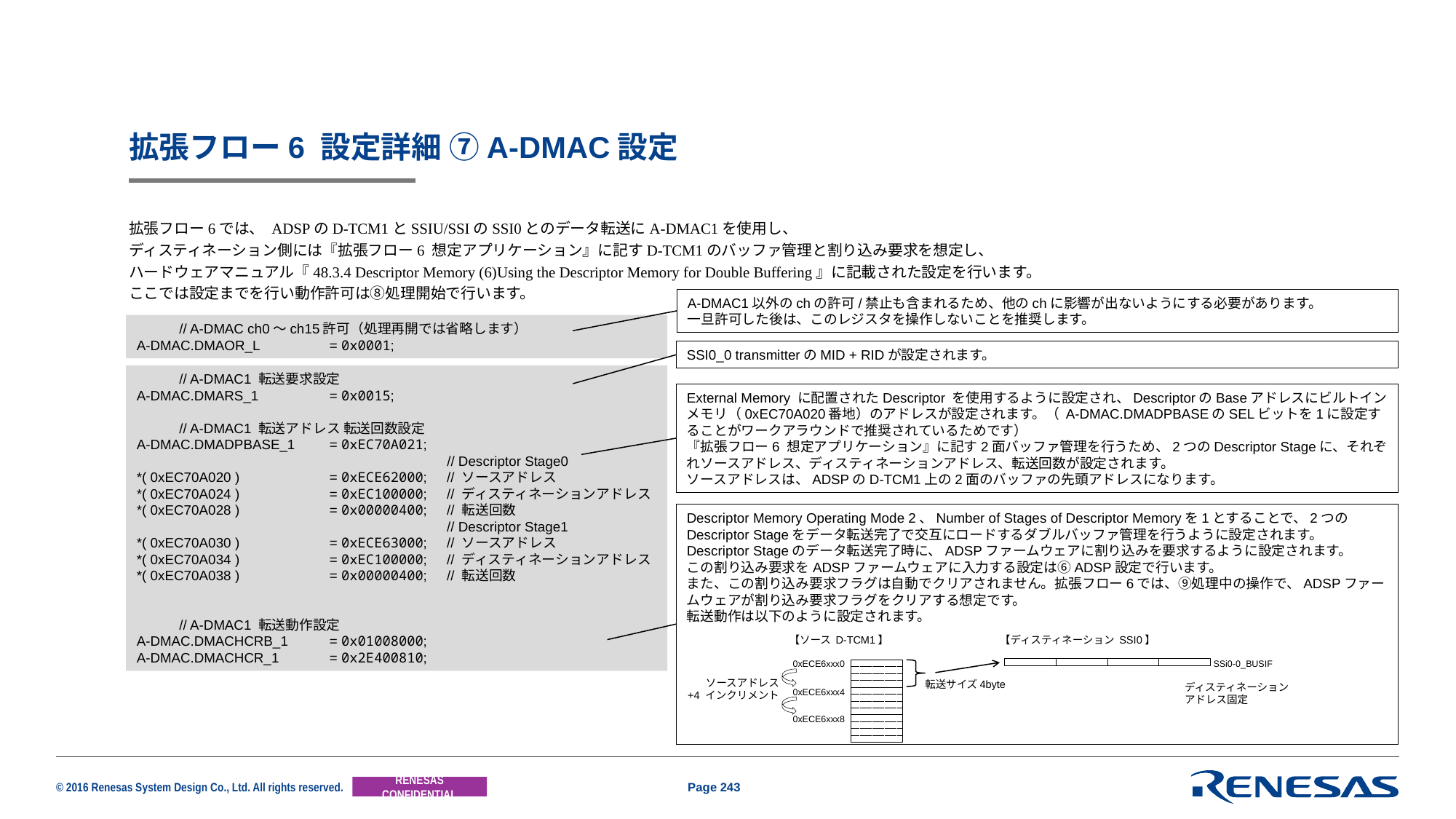

# 拡張フロー6 設定詳細 ⑦A-DMAC設定
拡張フロー6では、 ADSPのD-TCM1とSSIU/SSIのSSI0とのデータ転送にA-DMAC1を使用し、
ディスティネーション側には『拡張フロー6 想定アプリケーション』に記すD-TCM1のバッファ管理と割り込み要求を想定し、
ハードウェアマニュアル『48.3.4 Descriptor Memory (6)Using the Descriptor Memory for Double Buffering』に記載された設定を行います。
ここでは設定までを行い動作許可は⑧処理開始で行います。
A-DMAC1以外のchの許可/禁止も含まれるため、他のchに影響が出ないようにする必要があります。
一旦許可した後は、このレジスタを操作しないことを推奨します。
	// A-DMAC ch0～ch15許可（処理再開では省略します）
A-DMAC.DMAOR_L 	= 0x0001;
SSI0_0 transmitterのMID + RIDが設定されます。
	// A-DMAC1 転送要求設定
A-DMAC.DMARS_1	= 0x0015;

	// A-DMAC1 転送アドレス 転送回数設定
A-DMAC.DMADPBASE_1	= 0xEC70A021;
			// Descriptor Stage0
*( 0xEC70A020 )	= 0xECE62000;	// ソースアドレス
*( 0xEC70A024 )	= 0xEC100000;	// ディスティネーションアドレス
*( 0xEC70A028 )	= 0x00000400;	// 転送回数
			// Descriptor Stage1
*( 0xEC70A030 )	= 0xECE63000;	// ソースアドレス
*( 0xEC70A034 )	= 0xEC100000;	// ディスティネーションアドレス
*( 0xEC70A038 )	= 0x00000400;	// 転送回数

	// A-DMAC1 転送動作設定
A-DMAC.DMACHCRB_1	= 0x01008000;
A-DMAC.DMACHCR_1	= 0x2E400810;
External Memory に配置されたDescriptor を使用するように設定され、DescriptorのBaseアドレスにビルトインメモリ（0xEC70A020番地）のアドレスが設定されます。（ A-DMAC.DMADPBASEのSELビットを1に設定することがワークアラウンドで推奨されているためです）
『拡張フロー6 想定アプリケーション』に記す2面バッファ管理を行うため、2つのDescriptor Stageに、それぞれソースアドレス、ディスティネーションアドレス、転送回数が設定されます。
ソースアドレスは、ADSPのD-TCM1上の2面のバッファの先頭アドレスになります。
Descriptor Memory Operating Mode 2、Number of Stages of Descriptor Memoryを1とすることで、2つのDescriptor Stageをデータ転送完了で交互にロードするダブルバッファ管理を行うように設定されます。
Descriptor Stageのデータ転送完了時に、ADSPファームウェアに割り込みを要求するように設定されます。
この割り込み要求をADSPファームウェアに入力する設定は⑥ADSP設定で行います。
また、この割り込み要求フラグは自動でクリアされません。拡張フロー6では、⑨処理中の操作で、ADSPファームウェアが割り込み要求フラグをクリアする想定です。
転送動作は以下のように設定されます。

【ソース D-TCM1】
【ディスティネーション SSI0】
SSi0-0_BUSIF
0xECE6xxx0

ソースアドレス
+4 インクリメント
転送サイズ4byte
ディスティネーションアドレス固定
0xECE6xxx4

0xECE6xxx8
Page 243